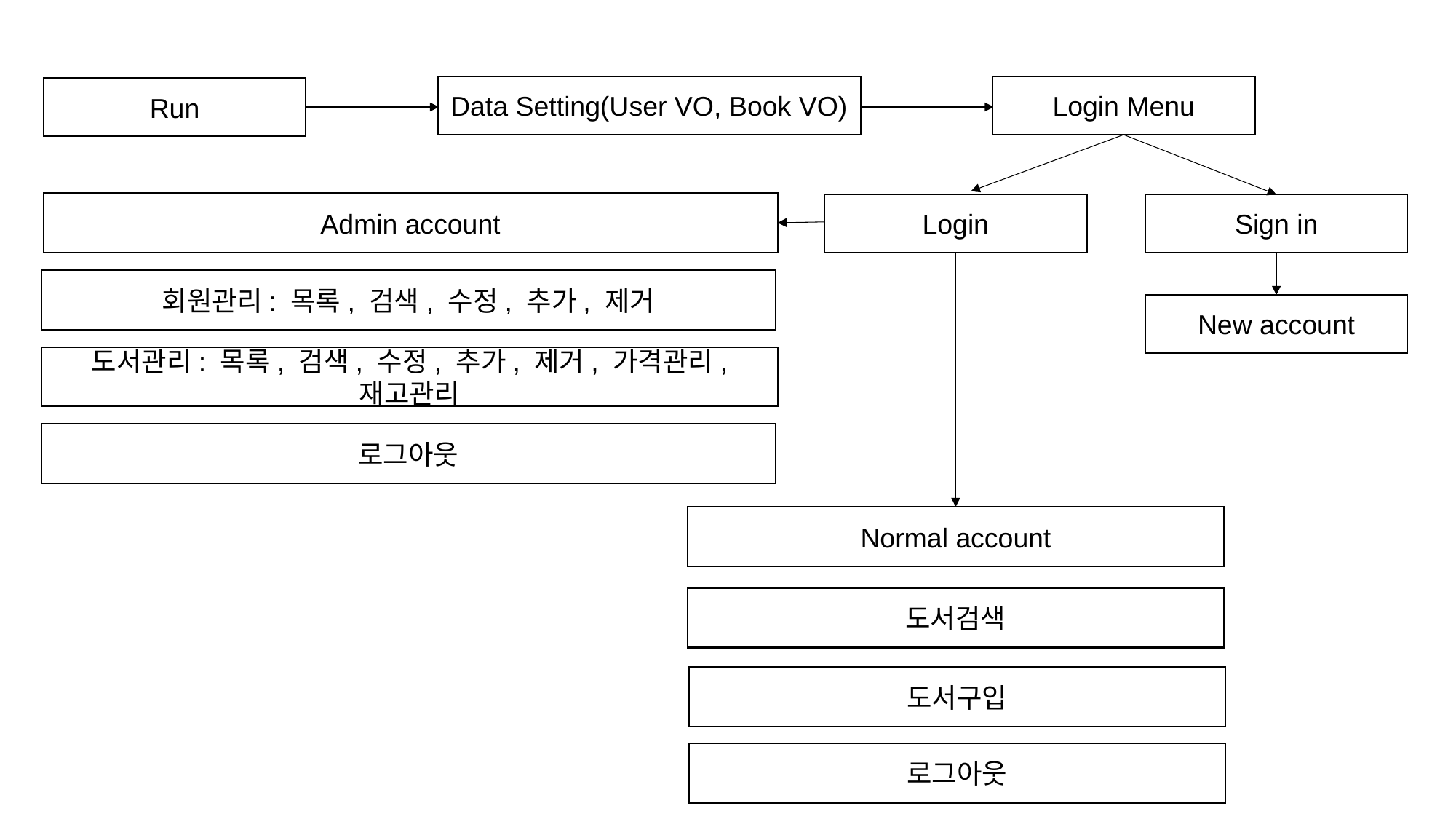

Data Setting(User VO, Book VO)
Login Menu
Run
Admin account
Login
Sign in
회원관리: 목록, 검색, 수정, 추가, 제거
New account
도서관리: 목록, 검색, 수정, 추가, 제거, 가격관리, 재고관리
로그아웃
Normal account
도서검색
도서구입
로그아웃